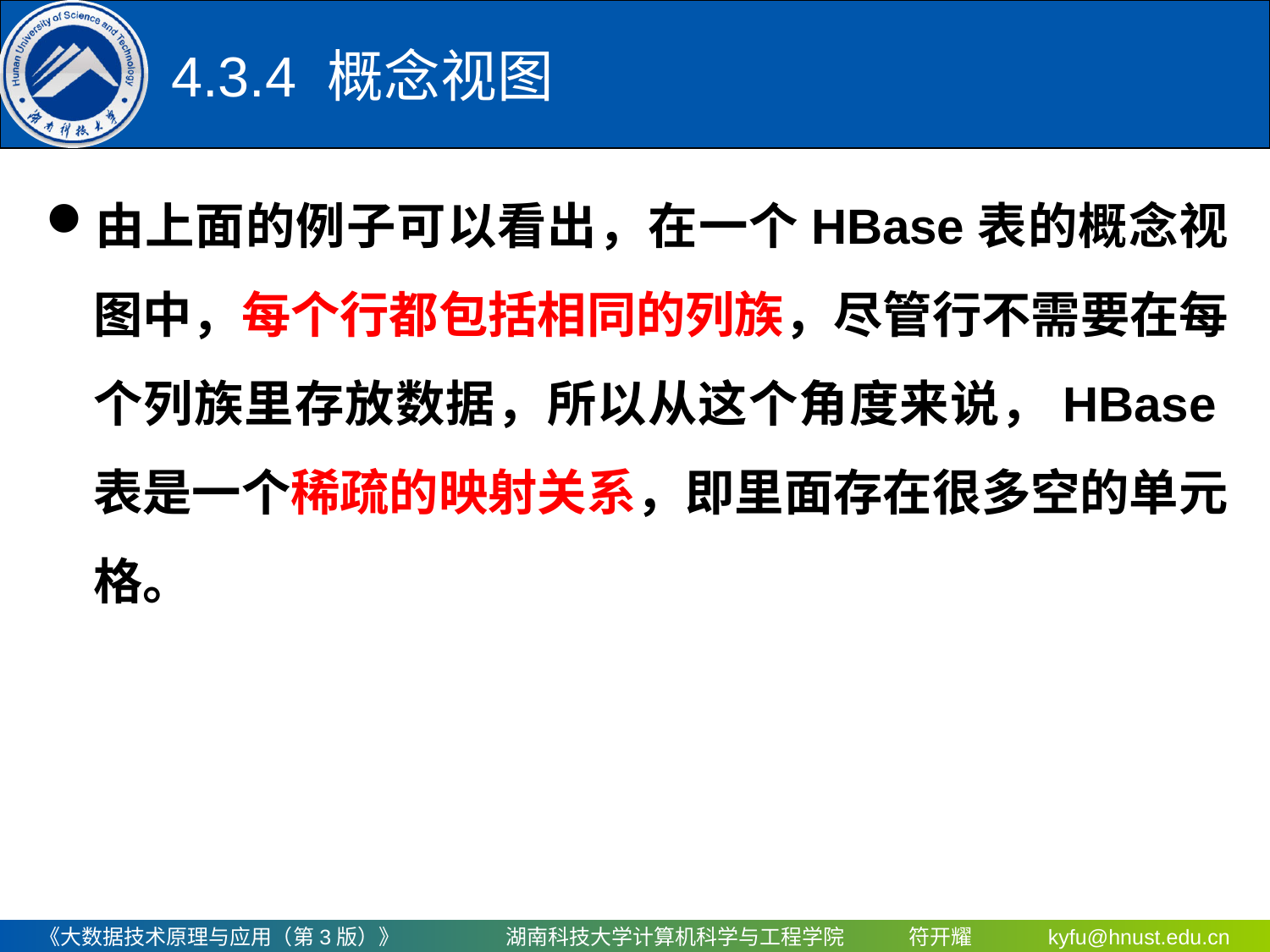

# 4.3.4	 概念视图
由上面的例子可以看出，在一个HBase表的概念视图中，每个行都包括相同的列族，尽管行不需要在每个列族里存放数据，所以从这个角度来说，HBase表是一个稀疏的映射关系，即里面存在很多空的单元格。